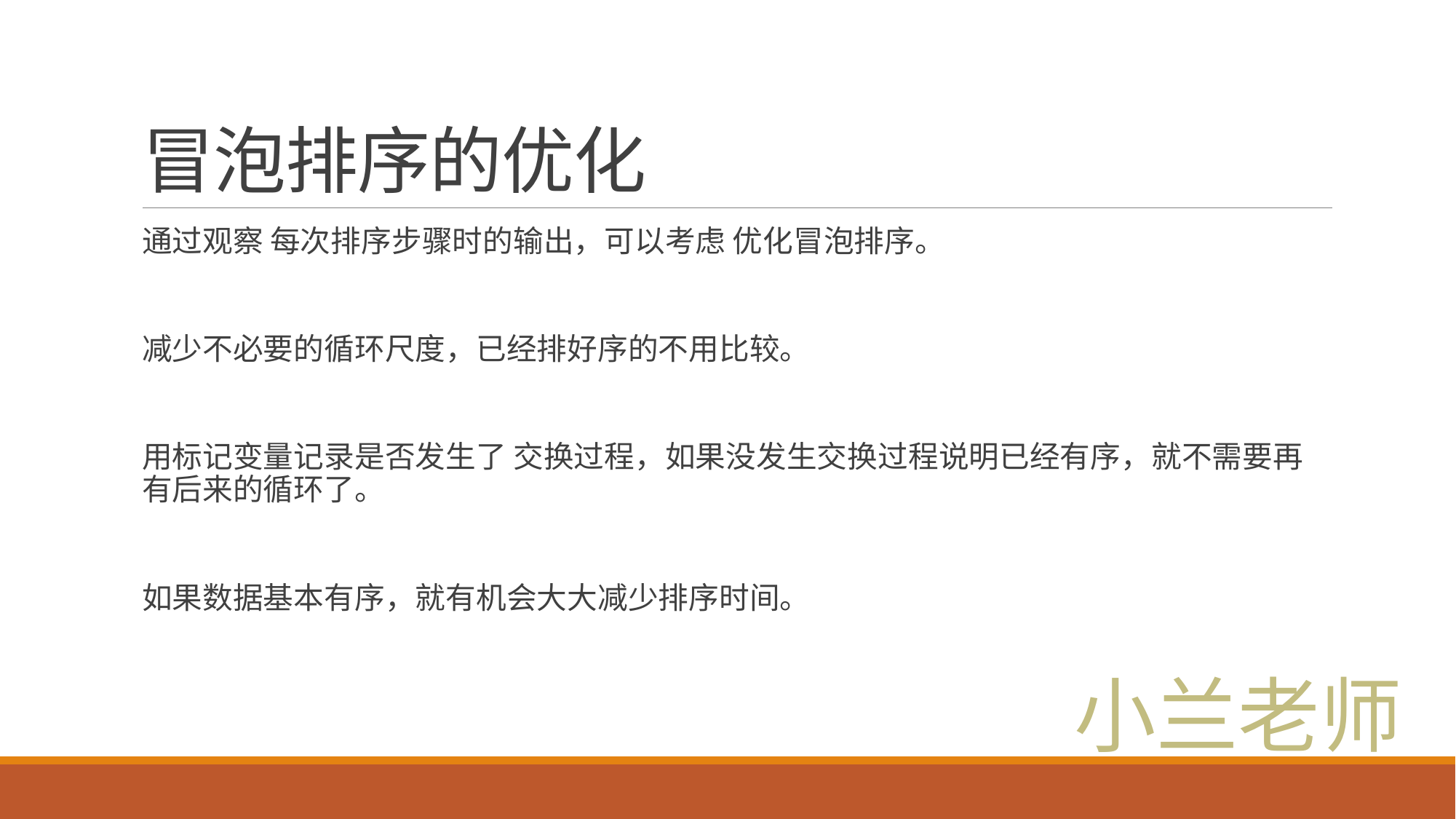

# 冒泡排序的优化
通过观察 每次排序步骤时的输出，可以考虑 优化冒泡排序。

减少不必要的循环尺度，已经排好序的不用比较。

用标记变量记录是否发生了 交换过程，如果没发生交换过程说明已经有序，就不需要再有后来的循环了。

如果数据基本有序，就有机会大大减少排序时间。